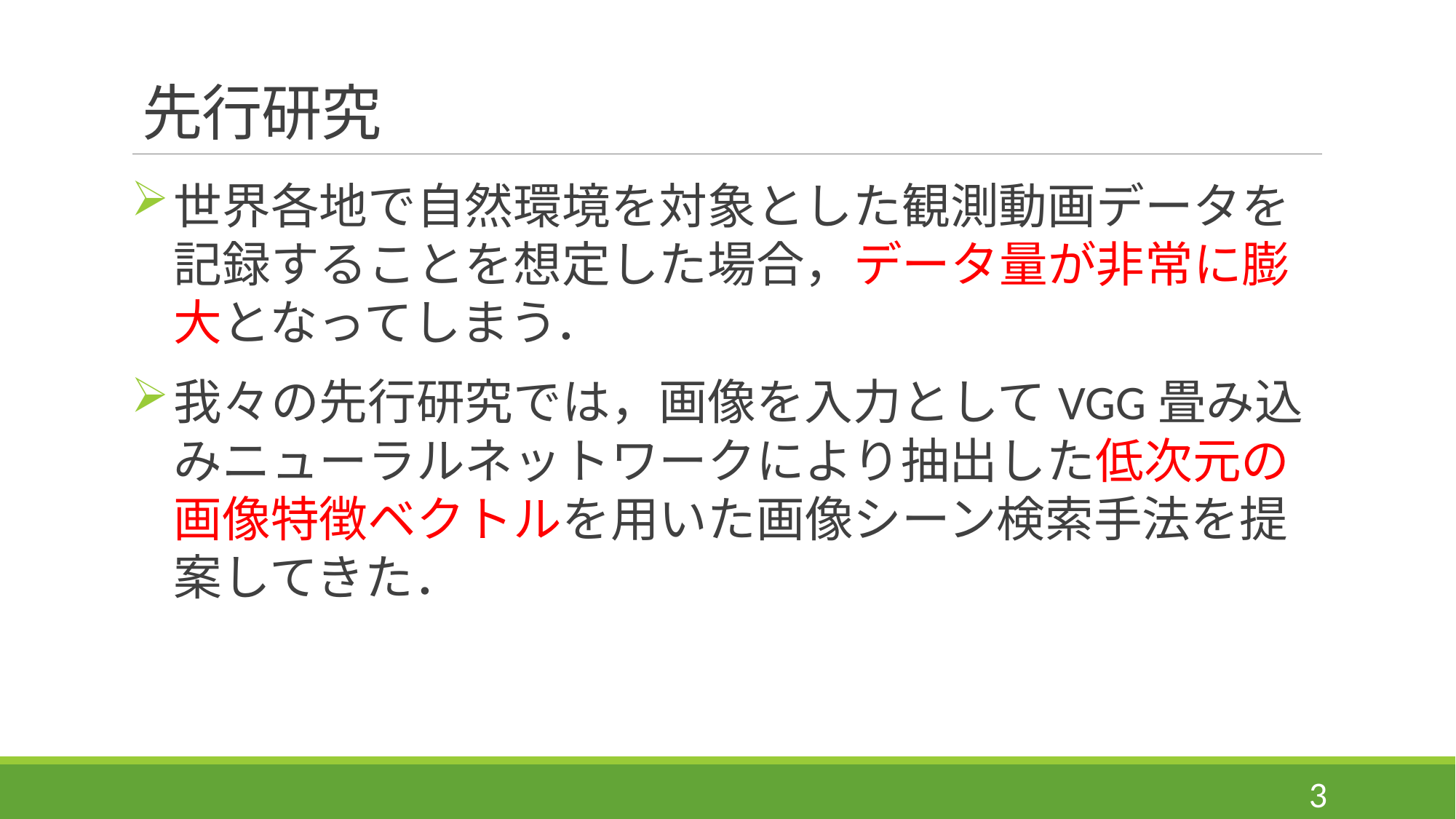

# 先行研究
世界各地で自然環境を対象とした観測動画データを記録することを想定した場合，データ量が非常に膨大となってしまう．
我々の先行研究では，画像を入力としてVGG畳み込みニューラルネットワークにより抽出した低次元の画像特徴ベクトルを用いた画像シーン検索手法を提案してきた．

3